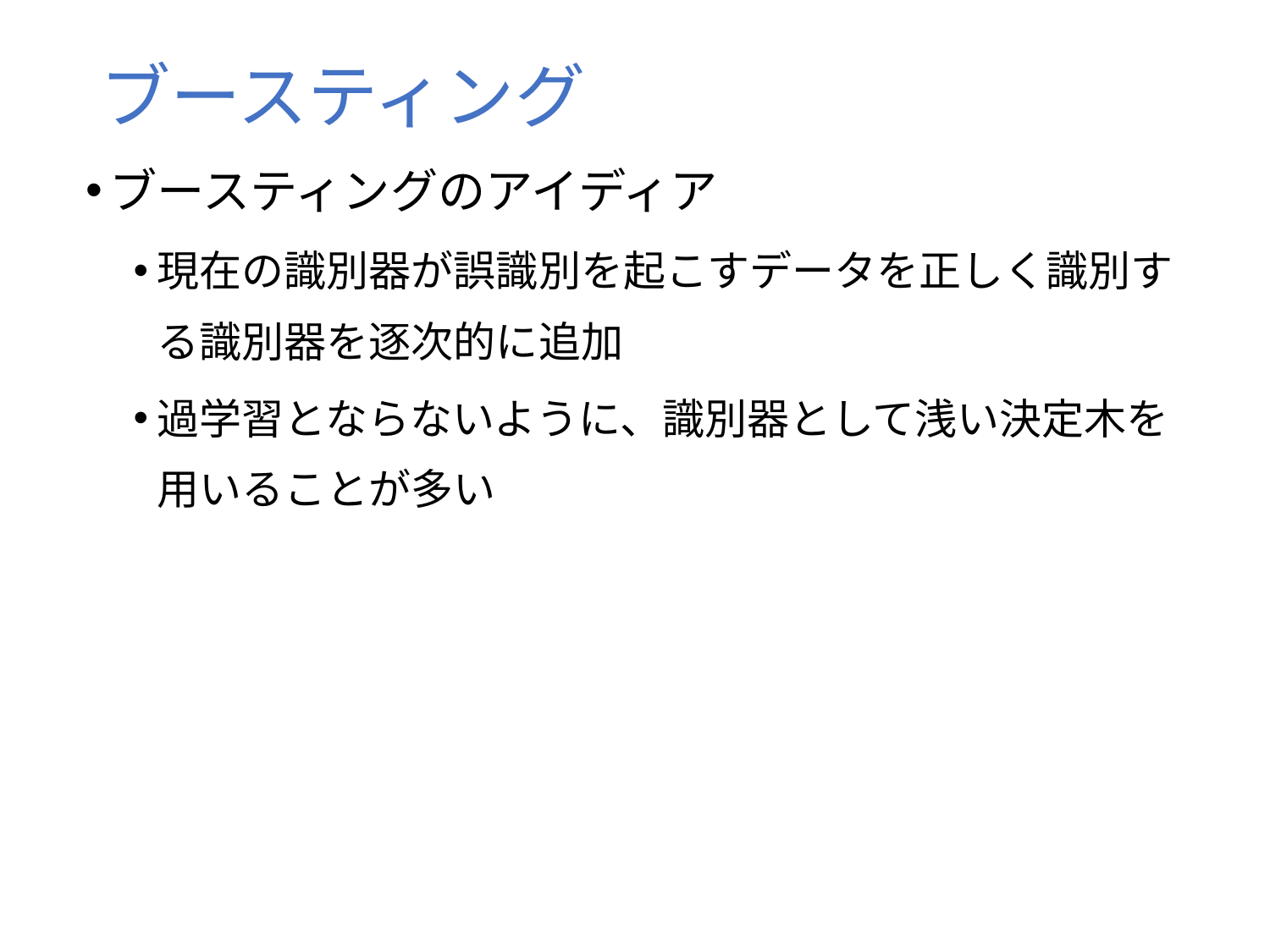

# ブースティング
ブースティングのアイディア
現在の識別器が誤識別を起こすデータを正しく識別する識別器を逐次的に追加
過学習とならないように、識別器として浅い決定木を用いることが多い